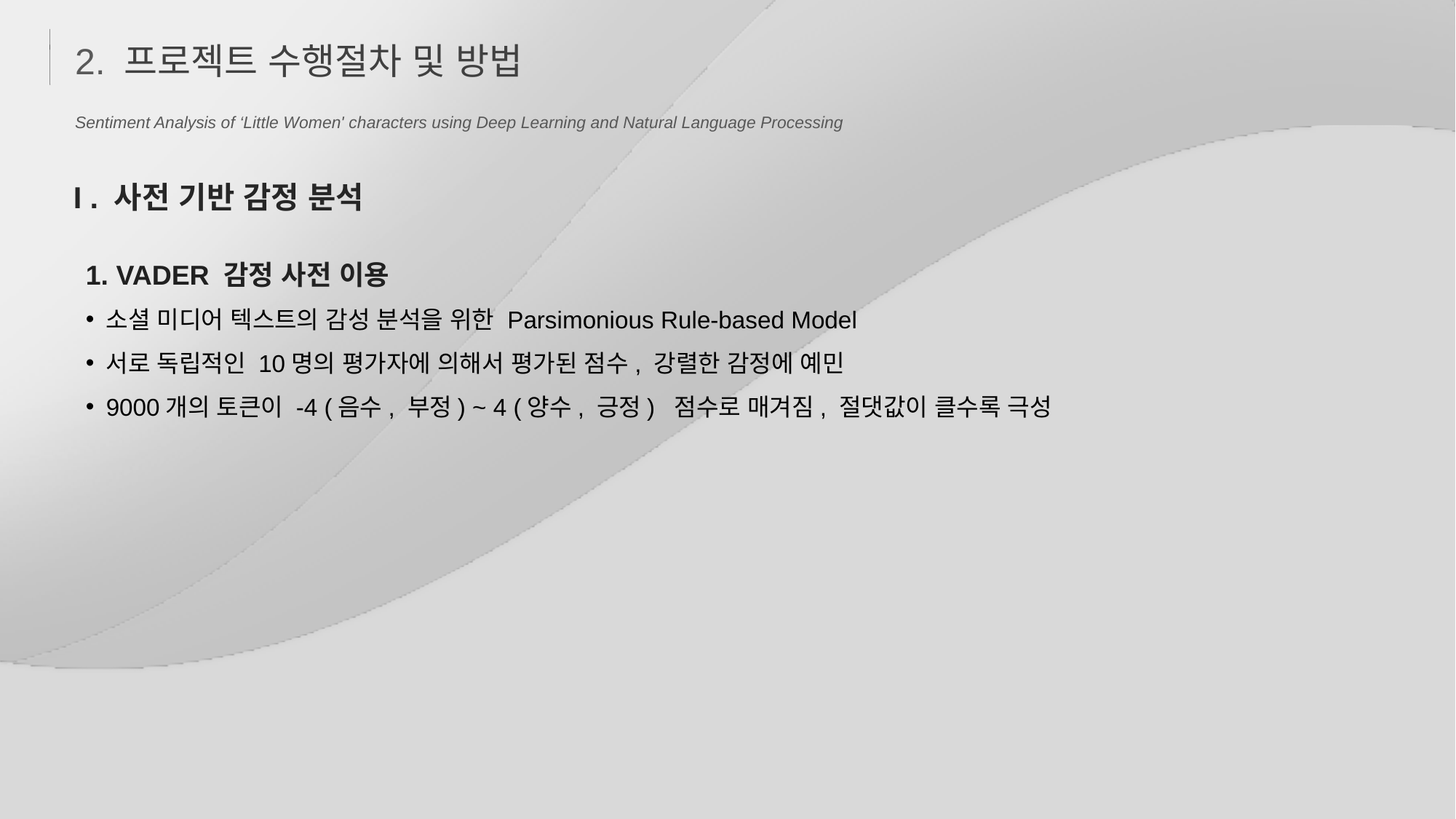

2. 프로젝트 수행절차 및 방법
Sentiment Analysis of ‘Little Women' characters using Deep Learning and Natural Language Processing

I . 사전 기반 감정 분석
1. VADER 감정 사전 이용
소셜 미디어 텍스트의 감성 분석을 위한 Parsimonious Rule-based Model
서로 독립적인 10명의 평가자에 의해서 평가된 점수, 강렬한 감정에 예민
9000개의 토큰이 -4 (음수, 부정) ~ 4 (양수, 긍정)  점수로 매겨짐, 절댓값이 클수록 극성